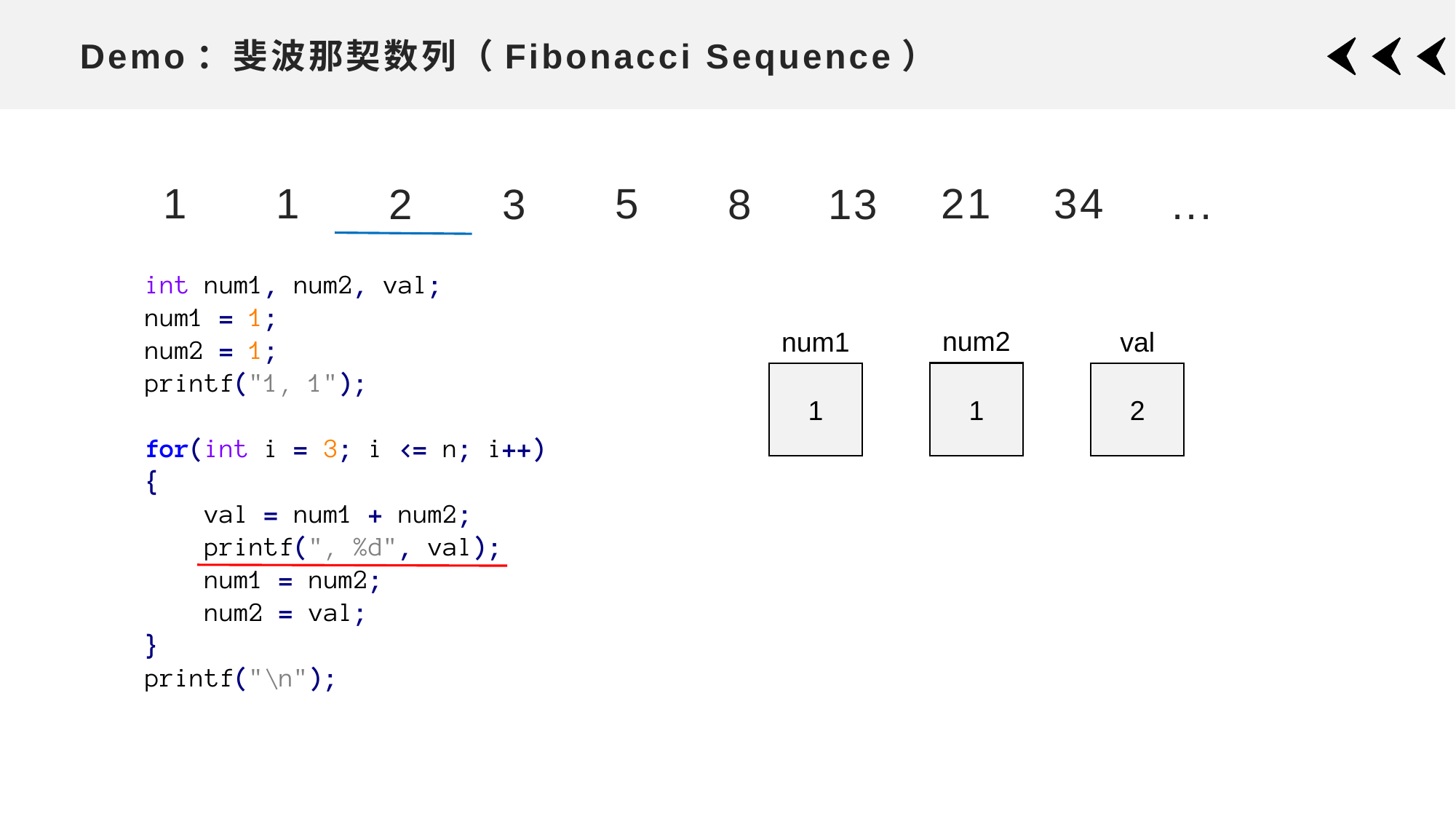

# Demo：斐波那契数列（Fibonacci Sequence）
1
1
5
34
21
3
13
2
8
...
int num1, num2, val;
num1 = 1;
num2 = 1;
printf("1, 1");

for(int i = 3; i <= n; i++)
{
    val = num1 + num2;
    printf(", %d", val);
    num1 = num2;
    num2 = val;
}
printf("\n");

num2
num1
val
1
1
2